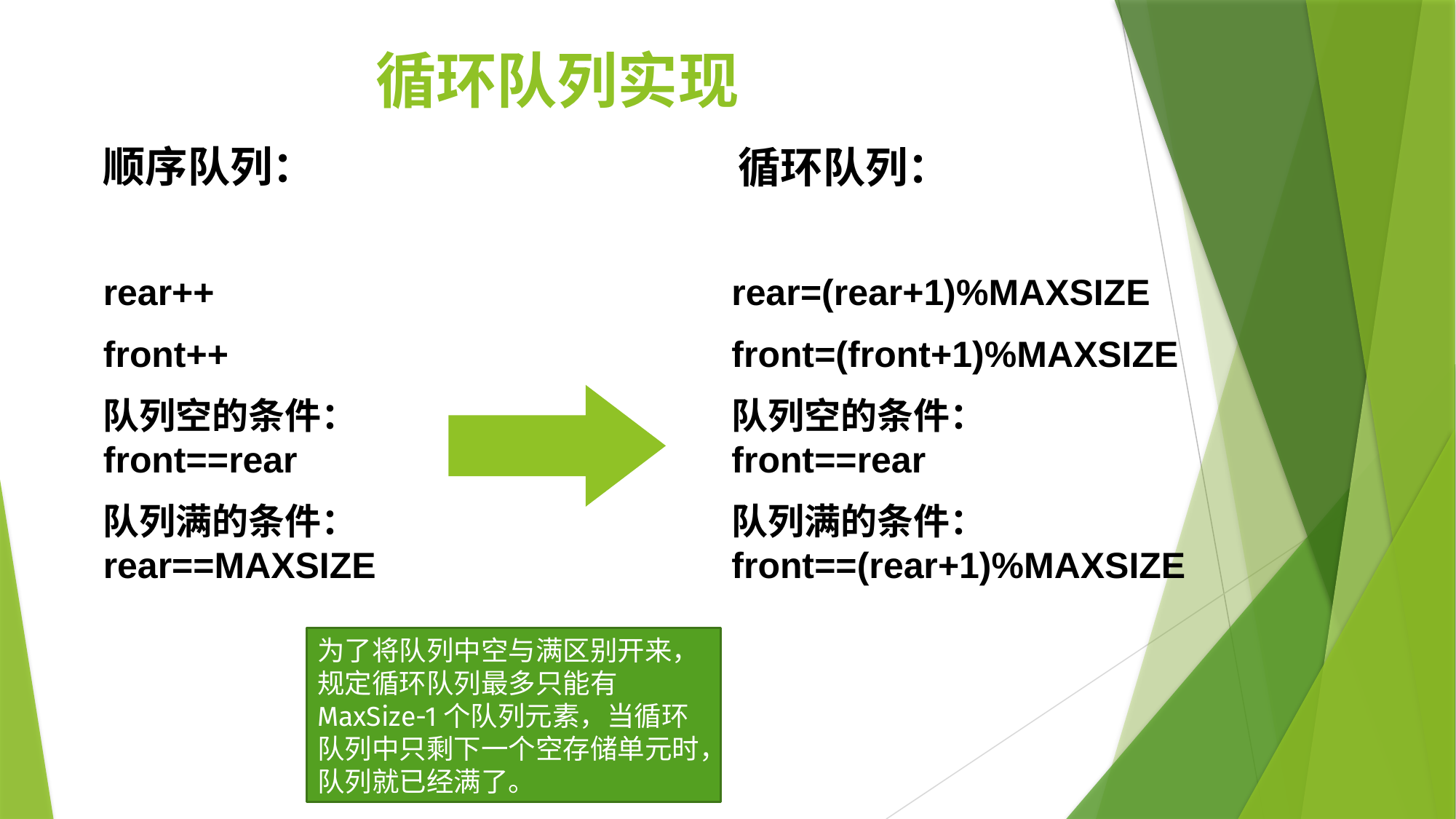

循环队列实现
顺序队列：
循环队列：
rear++
front++
队列空的条件：front==rear
队列满的条件：rear==MAXSIZE
rear=(rear+1)%MAXSIZE
front=(front+1)%MAXSIZE
队列空的条件：
front==rear
队列满的条件：front==(rear+1)%MAXSIZE

为了将队列中空与满区别开来，规定循环队列最多只能有MaxSize-1个队列元素，当循环队列中只剩下一个空存储单元时，队列就已经满了。